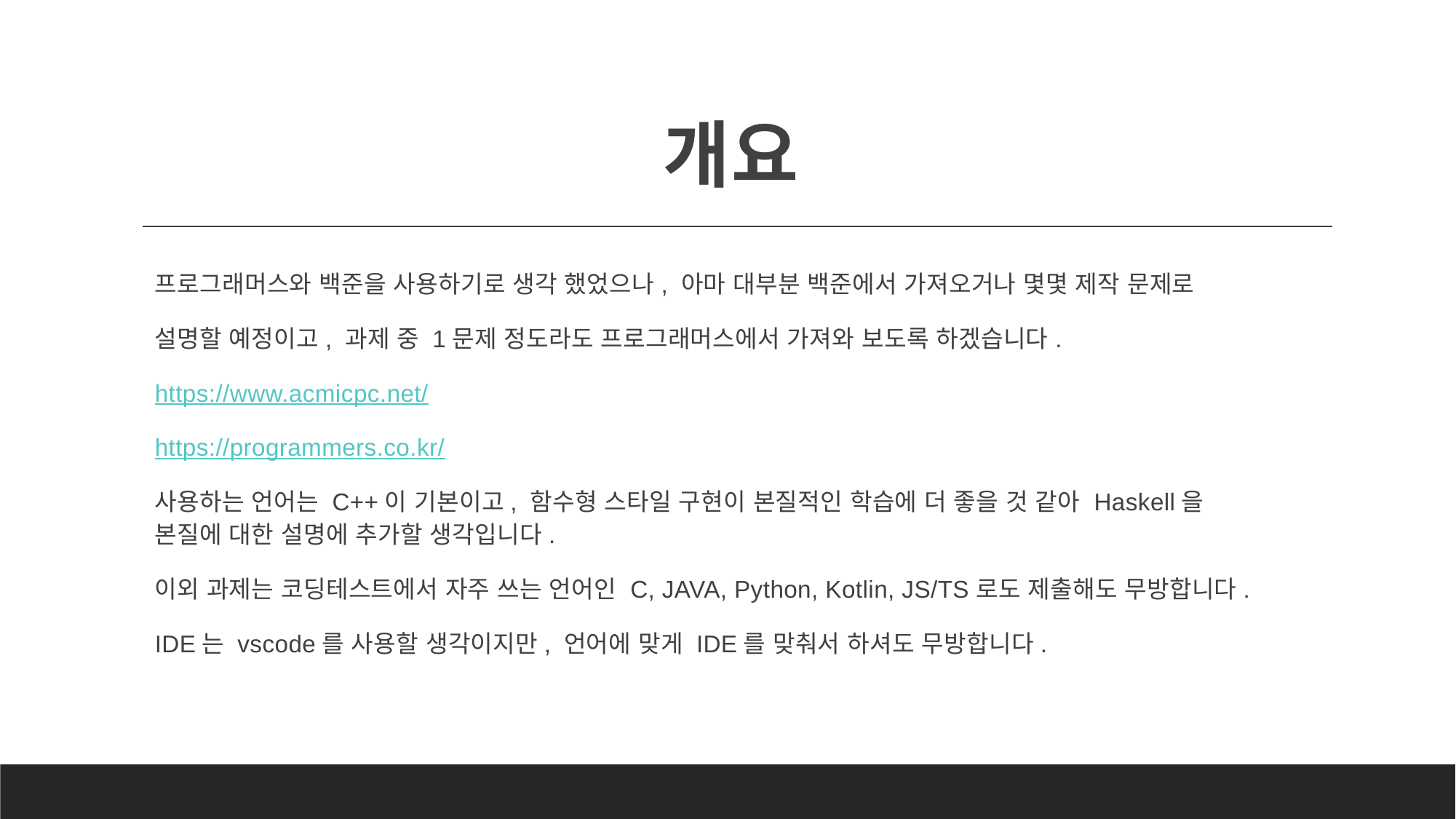

# 개요
프로그래머스와 백준을 사용하기로 생각 했었으나, 아마 대부분 백준에서 가져오거나 몇몇 제작 문제로
설명할 예정이고, 과제 중 1문제 정도라도 프로그래머스에서 가져와 보도록 하겠습니다.
https://www.acmicpc.net/
https://programmers.co.kr/
사용하는 언어는 C++이 기본이고, 함수형 스타일 구현이 본질적인 학습에 더 좋을 것 같아 Haskell을
본질에 대한 설명에 추가할 생각입니다.
이외 과제는 코딩테스트에서 자주 쓰는 언어인 C, JAVA, Python, Kotlin, JS/TS로도 제출해도 무방합니다.
IDE는 vscode를 사용할 생각이지만, 언어에 맞게 IDE를 맞춰서 하셔도 무방합니다.